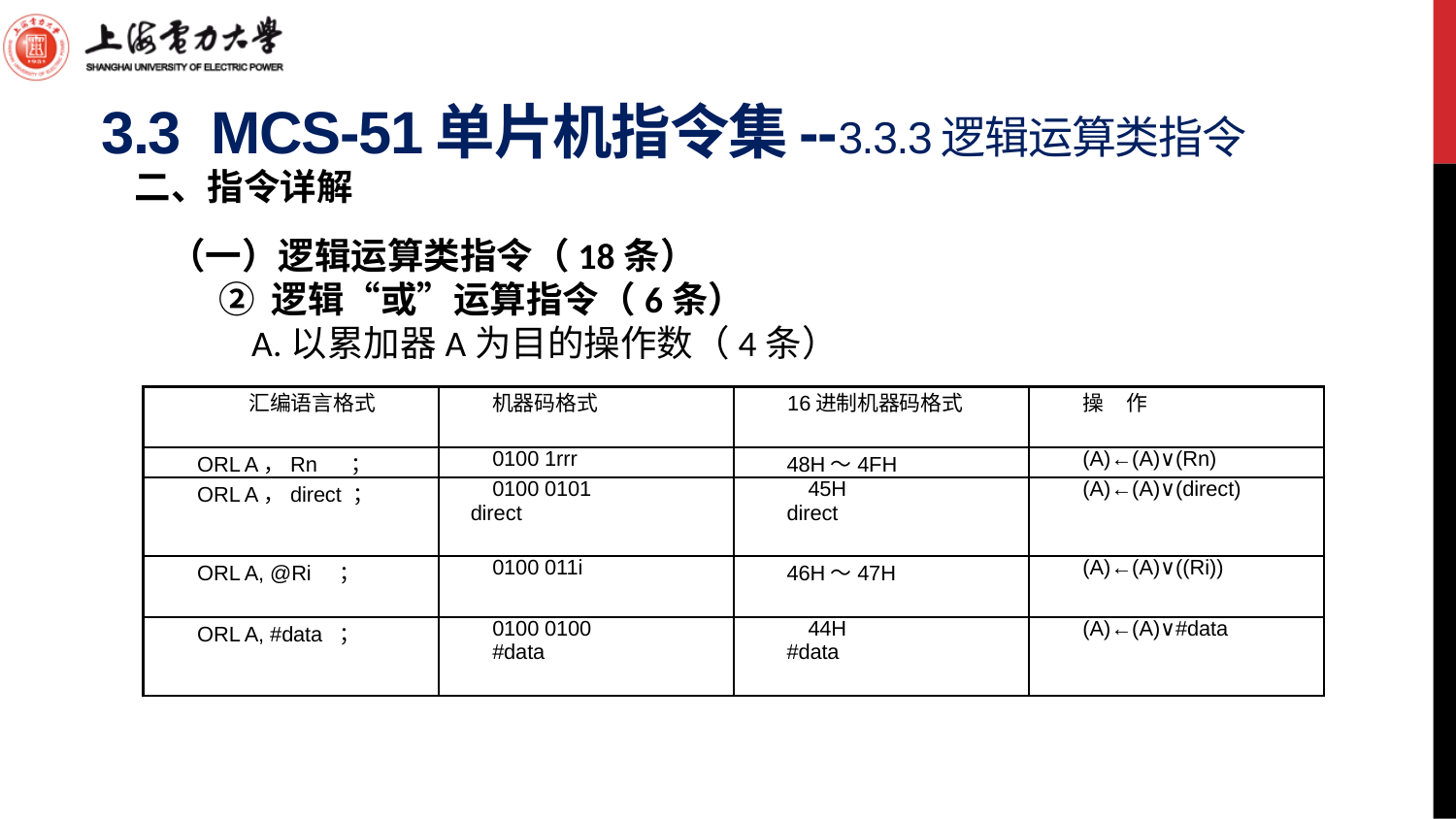

# 3.3  MCS-51单片机指令集--3.3.3逻辑运算类指令
二、指令详解

（一）逻辑运算类指令（18条）
      ② 逻辑“或”运算指令（6条）
          A.以累加器A为目的操作数（4条）
| 汇编语言格式 | 机器码格式 | 16进制机器码格式 | 操 作 |
| --- | --- | --- | --- |
| ORL A，Rn ； | 0100 1rrr | 48H～4FH | (A)←(A)∨(Rn) |
| ORL A，direct ； | 0100 0101 direct | 45H direct | (A)←(A)∨(direct) |
| ORL A, @Ri ； | 0100 011i | 46H～47H | (A)←(A)∨((Ri)) |
| ORL A, #data ； | 0100 0100 #data | 44H #data | (A)←(A)∨#data |